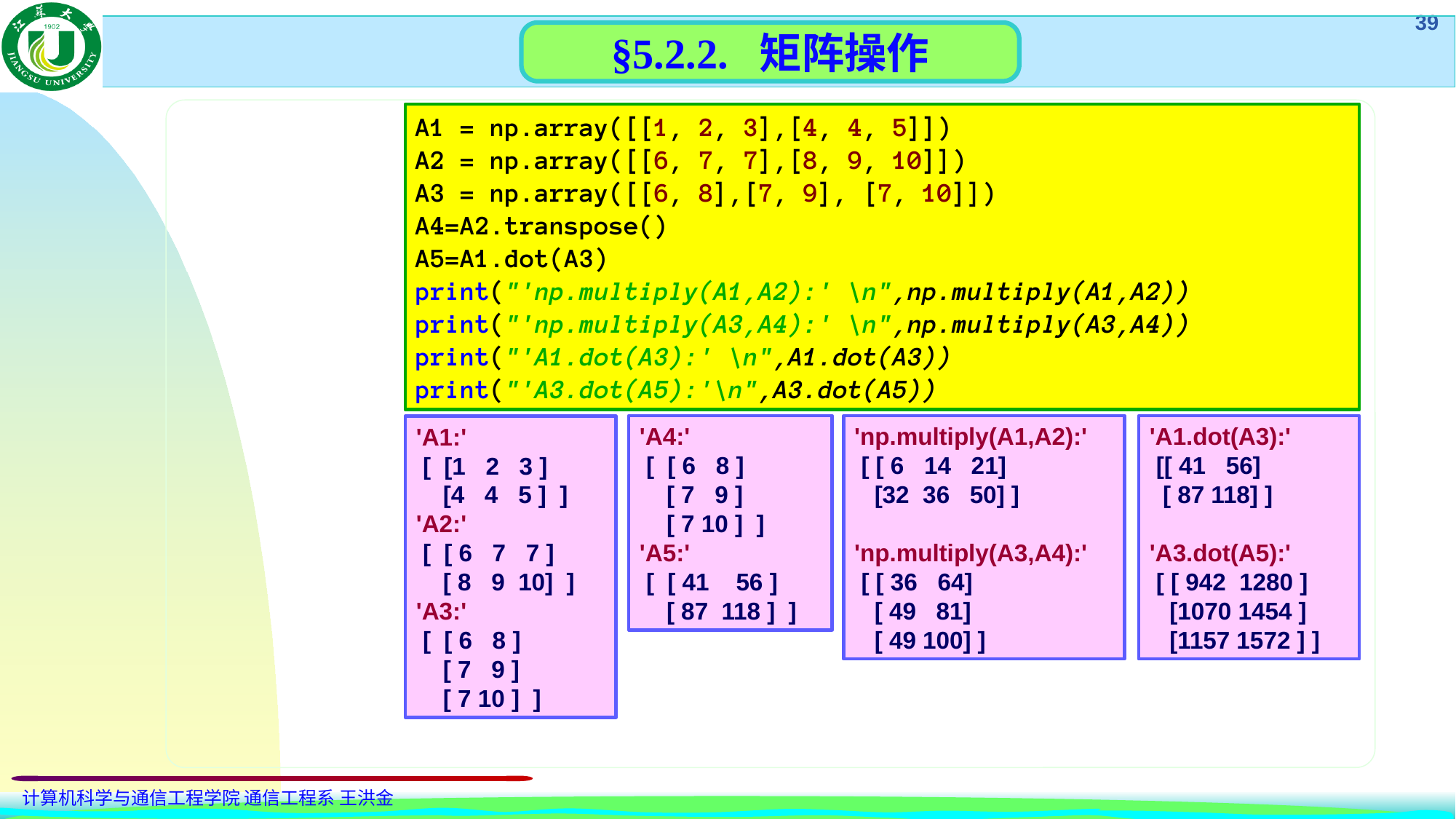

§5.2.2.  矩阵操作
A1 = np.array([[1, 2, 3],[4, 4, 5]])
A2 = np.array([[6, 7, 7],[8, 9, 10]])
A3 = np.array([[6, 8],[7, 9], [7, 10]])
A4=A2.transpose()
A5=A1.dot(A3)
print("'np.multiply(A1,A2):' \n",np.multiply(A1,A2))
print("'np.multiply(A3,A4):' \n",np.multiply(A3,A4))
print("'A1.dot(A3):' \n",A1.dot(A3))
print("'A3.dot(A5):'\n",A3.dot(A5))
'A4:'
 [  [ 6   8 ]
    [ 7   9 ]
    [ 7 10 ]  ]
'A5:'
 [  [ 41    56 ]
    [ 87  118 ]  ]
'A1.dot(A3):'
 [[ 41   56]
  [ 87 118] ]

'A3.dot(A5):'
 [ [ 942  1280 ]
   [1070 1454 ]
   [1157 1572 ] ]
'np.multiply(A1,A2):'
 [ [ 6   14   21]
   [32  36   50] ]

'np.multiply(A3,A4):'
 [ [ 36   64]
   [ 49   81]
   [ 49 100] ]
'A1:'
 [  [1   2   3 ]
    [4   4   5 ]  ]
'A2:'
 [  [ 6   7   7 ]
    [ 8   9  10]  ]
'A3:'
 [  [ 6   8 ]
    [ 7   9 ]
    [ 7 10 ]  ]